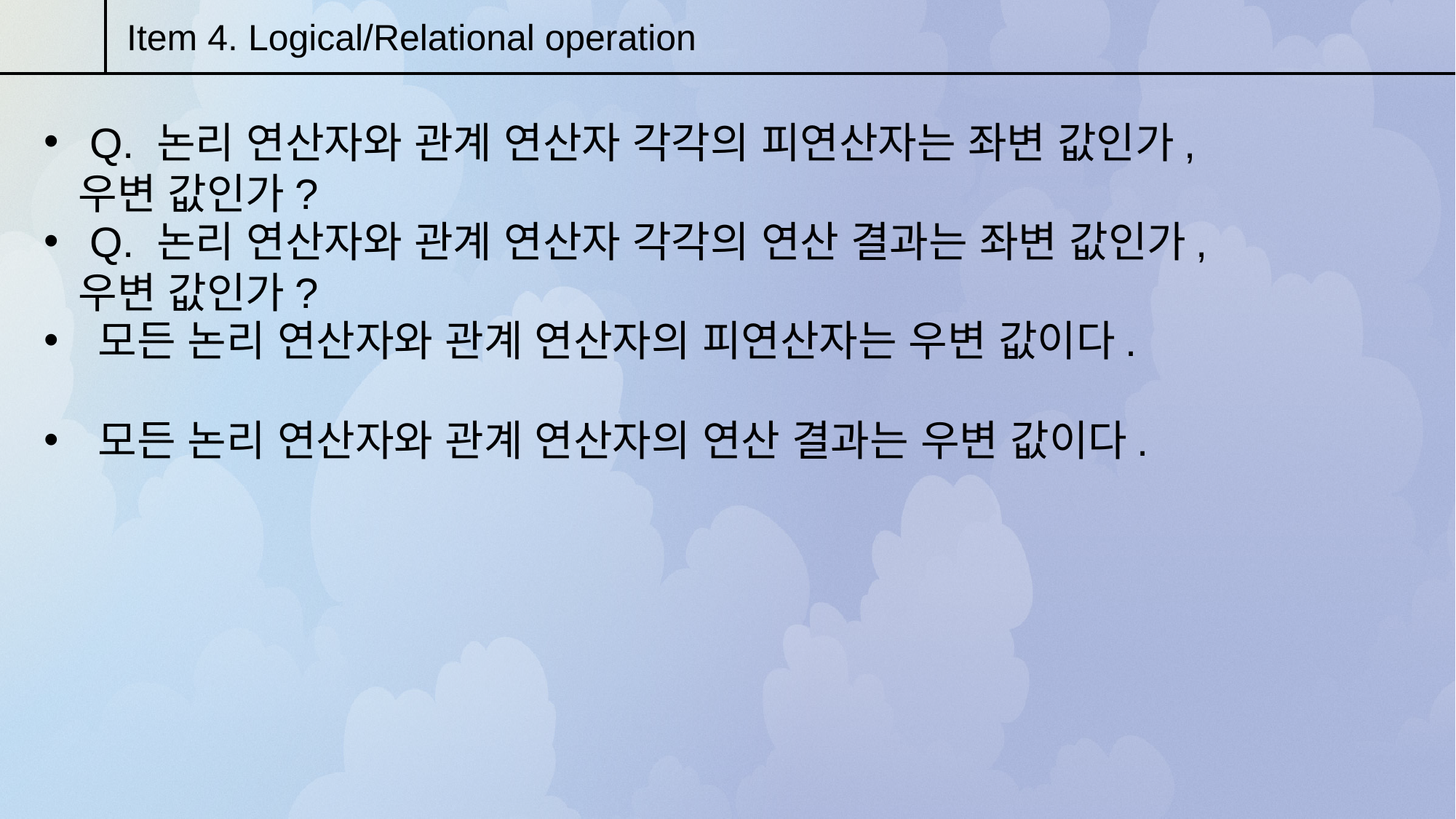

Item 4. Logical/Relational operation
 Q. 논리 연산자와 관계 연산자 각각의 피연산자는 좌변 값인가, 우변 값인가?
 Q. 논리 연산자와 관계 연산자 각각의 연산 결과는 좌변 값인가, 우변 값인가?
 모든 논리 연산자와 관계 연산자의 피연산자는 우변 값이다.
 모든 논리 연산자와 관계 연산자의 연산 결과는 우변 값이다.